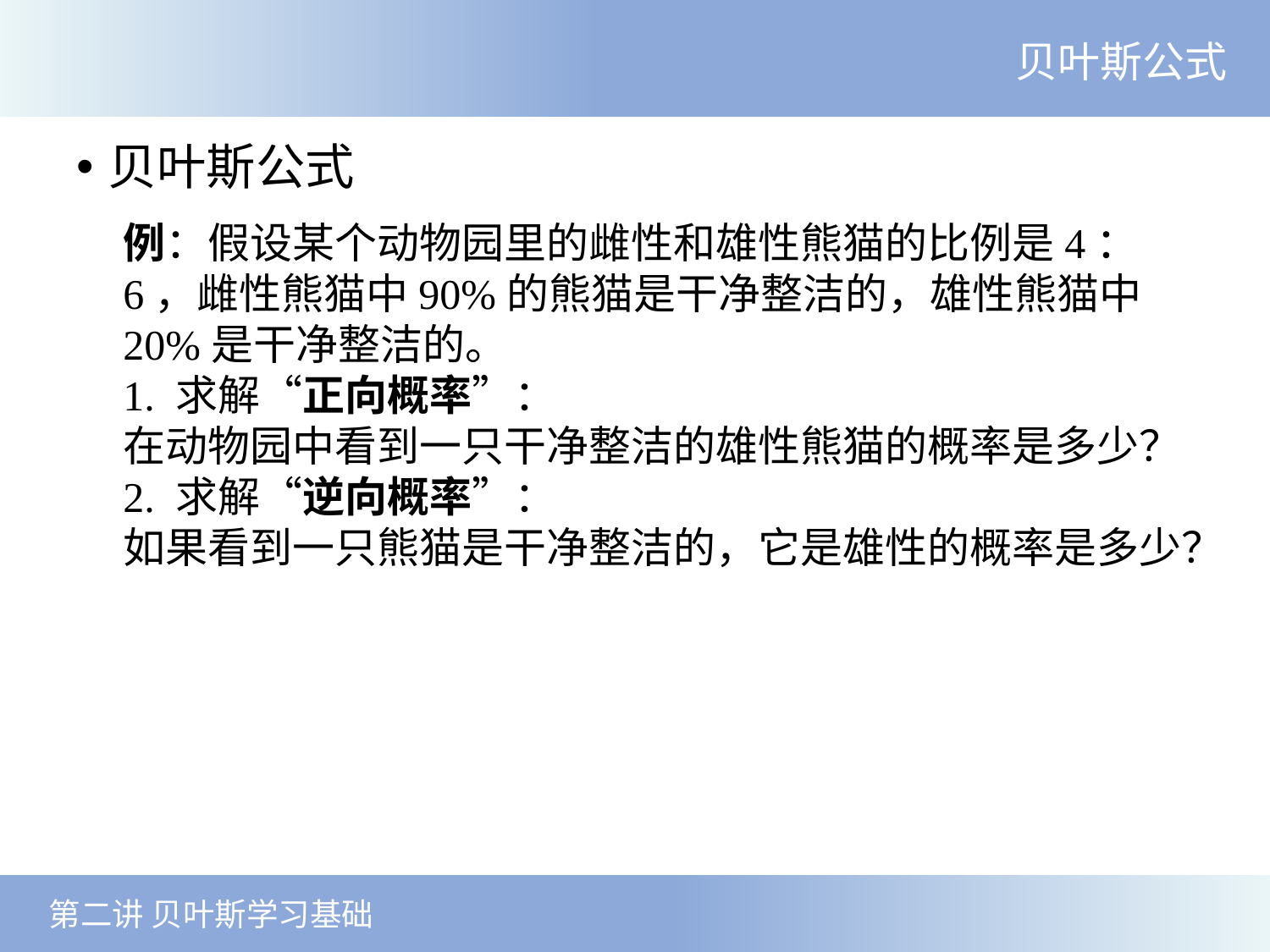

贝叶斯公式
贝叶斯公式
例：假设某个动物园里的雌性和雄性熊猫的比例是4：6，雌性熊猫中90%的熊猫是干净整洁的，雄性熊猫中20%是干净整洁的。
1. 求解“正向概率”：
在动物园中看到一只干净整洁的雄性熊猫的概率是多少？
2. 求解“逆向概率”：
如果看到一只熊猫是干净整洁的，它是雄性的概率是多少？

    第二讲 贝叶斯学习基础